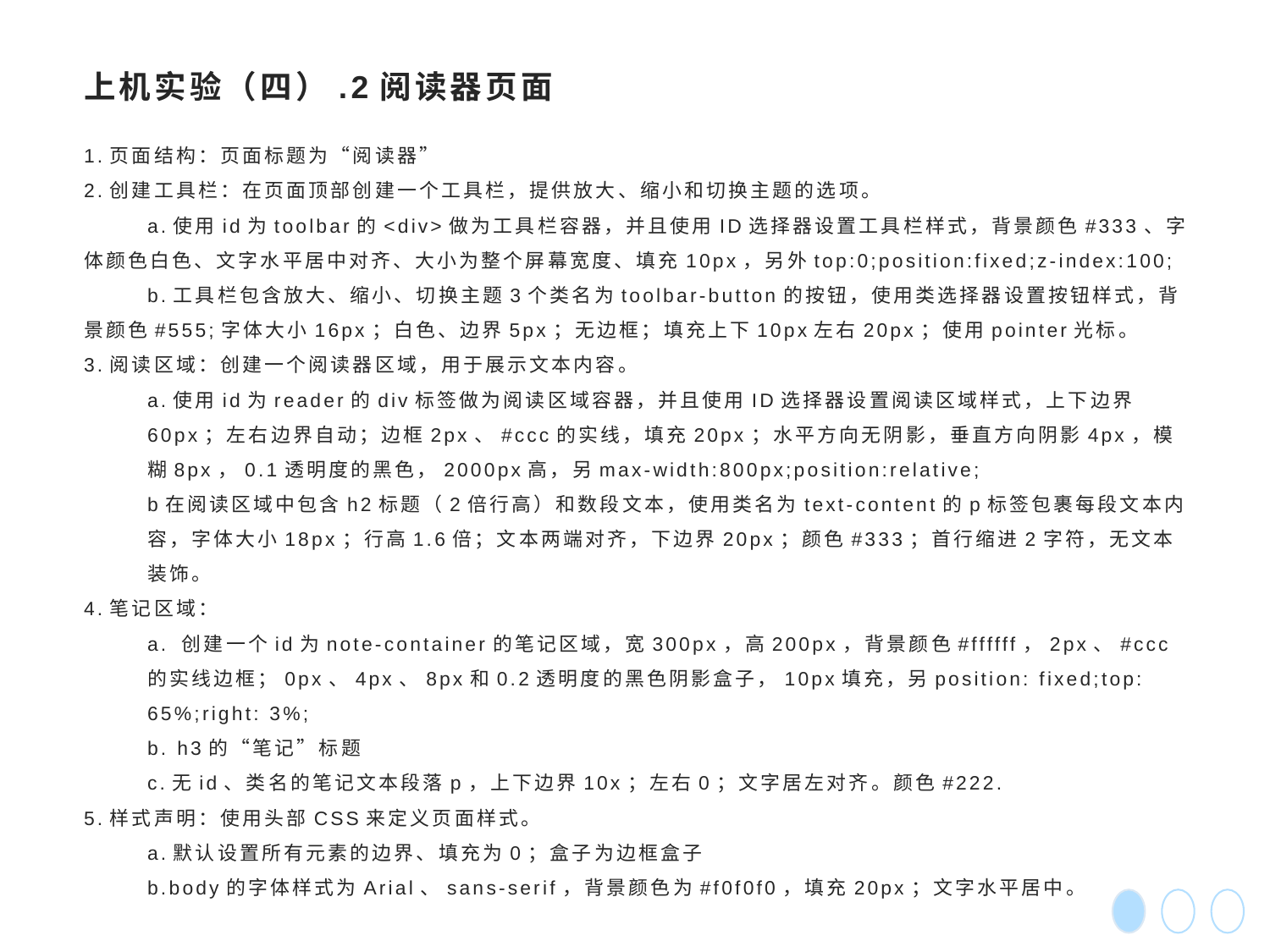

# 上机实验（四）.2阅读器页面
1.页面结构：页面标题为“阅读器”
2.创建工具栏：在页面顶部创建一个工具栏，提供放大、缩小和切换主题的选项。
a.使用id为toolbar的<div>做为工具栏容器，并且使用ID选择器设置工具栏样式，背景颜色#333、字体颜色白色、文字水平居中对齐、大小为整个屏幕宽度、填充10px，另外top:0;position:fixed;z-index:100;
b.工具栏包含放大、缩小、切换主题3个类名为toolbar-button的按钮，使用类选择器设置按钮样式，背景颜色#555;字体大小16px；白色、边界5px；无边框；填充上下10px左右20px；使用pointer光标。
3.阅读区域：创建一个阅读器区域，用于展示文本内容。
a.使用id为reader的div标签做为阅读区域容器，并且使用ID选择器设置阅读区域样式，上下边界60px；左右边界自动；边框2px、#ccc的实线，填充20px；水平方向无阴影，垂直方向阴影4px，模糊8px，0.1透明度的黑色，2000px高，另max-width:800px;position:relative;
b在阅读区域中包含h2标题（2倍行高）和数段文本，使用类名为text-content的p标签包裹每段文本内容，字体大小18px；行高1.6倍；文本两端对齐，下边界20px；颜色#333；首行缩进2字符，无文本装饰。
4.笔记区域：
a. 创建一个id为note-container的笔记区域，宽300px，高200px，背景颜色#ffffff，2px、#ccc的实线边框；0px、4px、8px和0.2透明度的黑色阴影盒子，10px填充，另position: fixed;top: 65%;right: 3%;
b. h3的“笔记”标题
c.无id、类名的笔记文本段落p，上下边界10x；左右0；文字居左对齐。颜色#222.
5.样式声明：使用头部CSS来定义页面样式。
a.默认设置所有元素的边界、填充为0；盒子为边框盒子
b.body的字体样式为Arial、sans-serif，背景颜色为#f0f0f0，填充20px；文字水平居中。